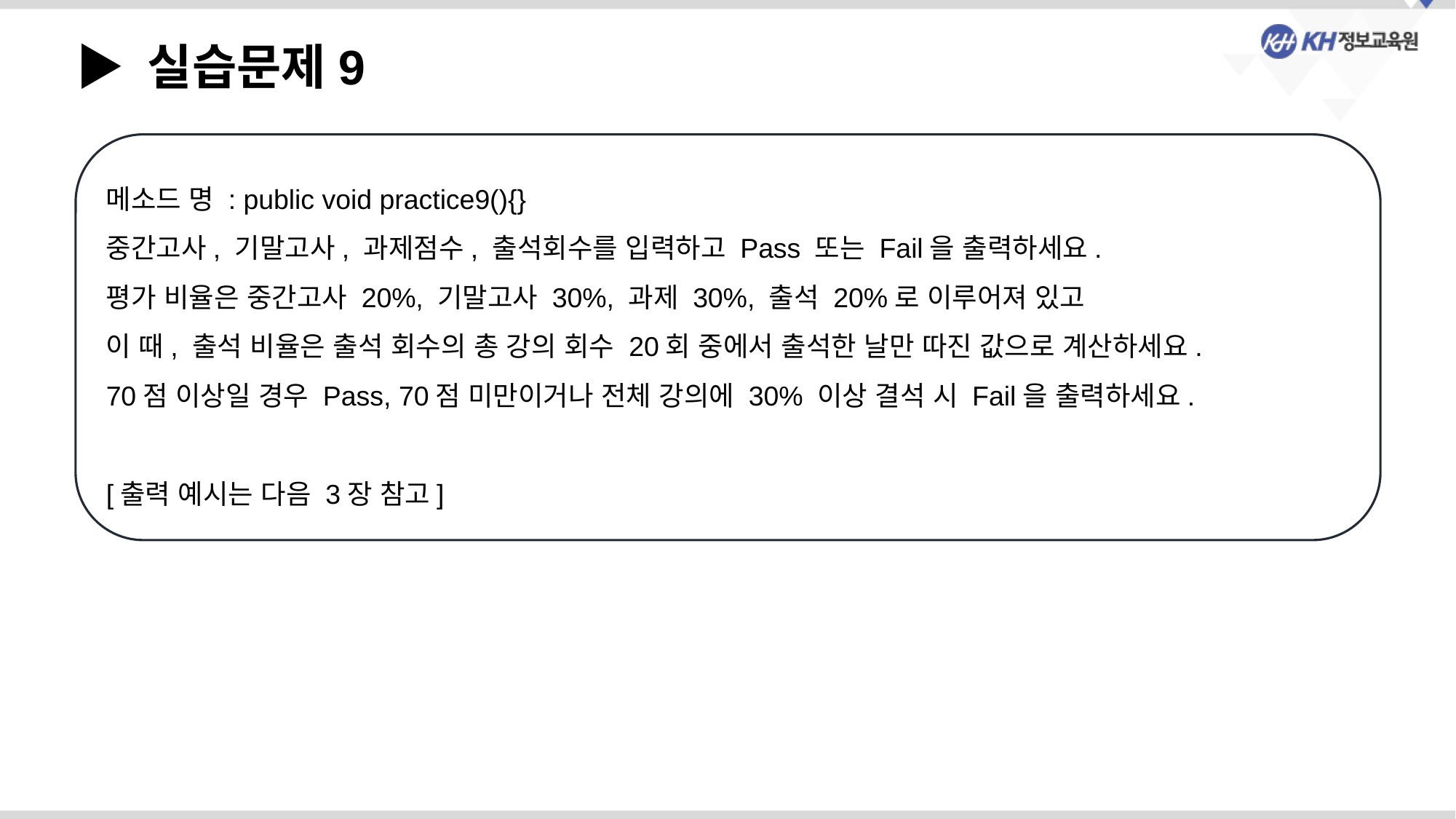

▶ 실습문제9
메소드 명 : public void practice9(){}
중간고사, 기말고사, 과제점수, 출석회수를 입력하고 Pass 또는 Fail을 출력하세요.
평가 비율은 중간고사 20%, 기말고사 30%, 과제 30%, 출석 20%로 이루어져 있고
이 때, 출석 비율은 출석 회수의 총 강의 회수 20회 중에서 출석한 날만 따진 값으로 계산하세요.
70점 이상일 경우 Pass, 70점 미만이거나 전체 강의에 30% 이상 결석 시 Fail을 출력하세요.

[출력 예시는 다음 3장 참고]